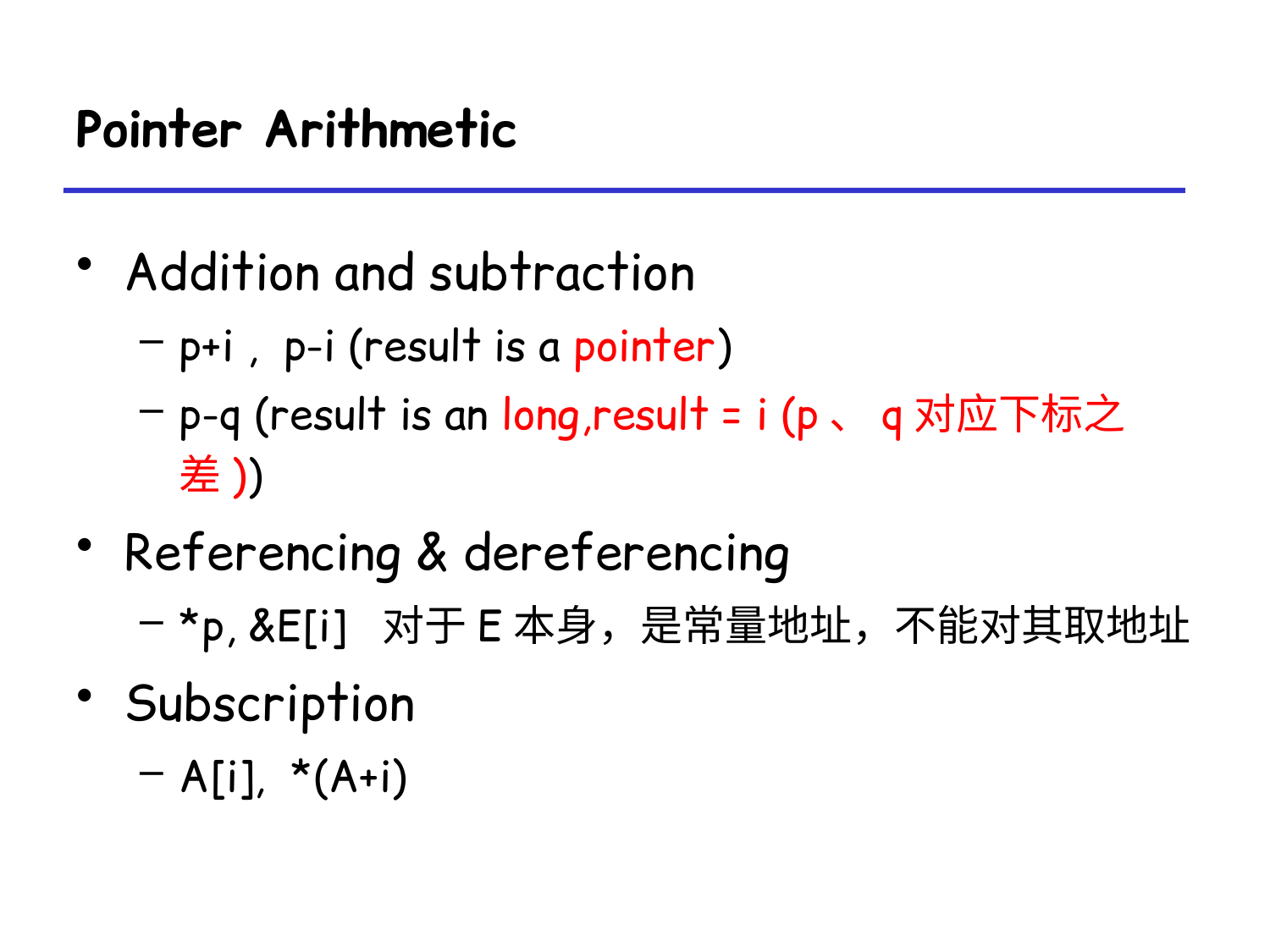

# Pointer Arithmetic
Addition and subtraction
p+i ,  p-i (result is a pointer)
p-q (result is an long,result = i (p、q对应下标之差))
Referencing & dereferencing
*p, &E[i]  对于E本身，是常量地址，不能对其取地址
Subscription
A[i],  *(A+i)
8